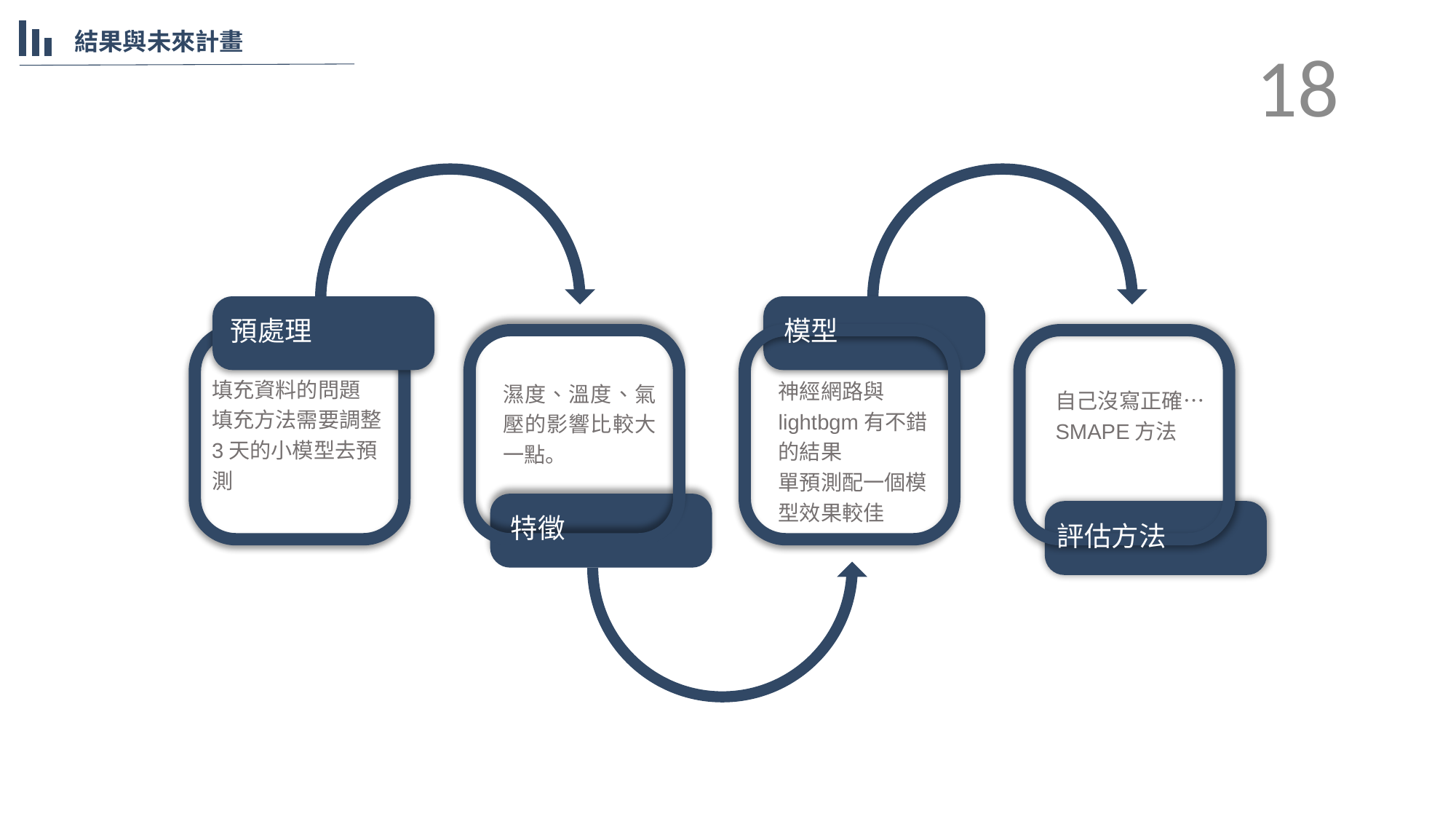

結果與未來計畫

18

預處理

填充資料的問題
填充方法需要調整
3天的小模型去預測

模型

神經網路與lightbgm有不錯的結果
單預測配一個模型效果較佳

濕度、溫度、氣壓的影響比較大一點。

特徵

自己沒寫正確…
SMAPE方法

評估方法